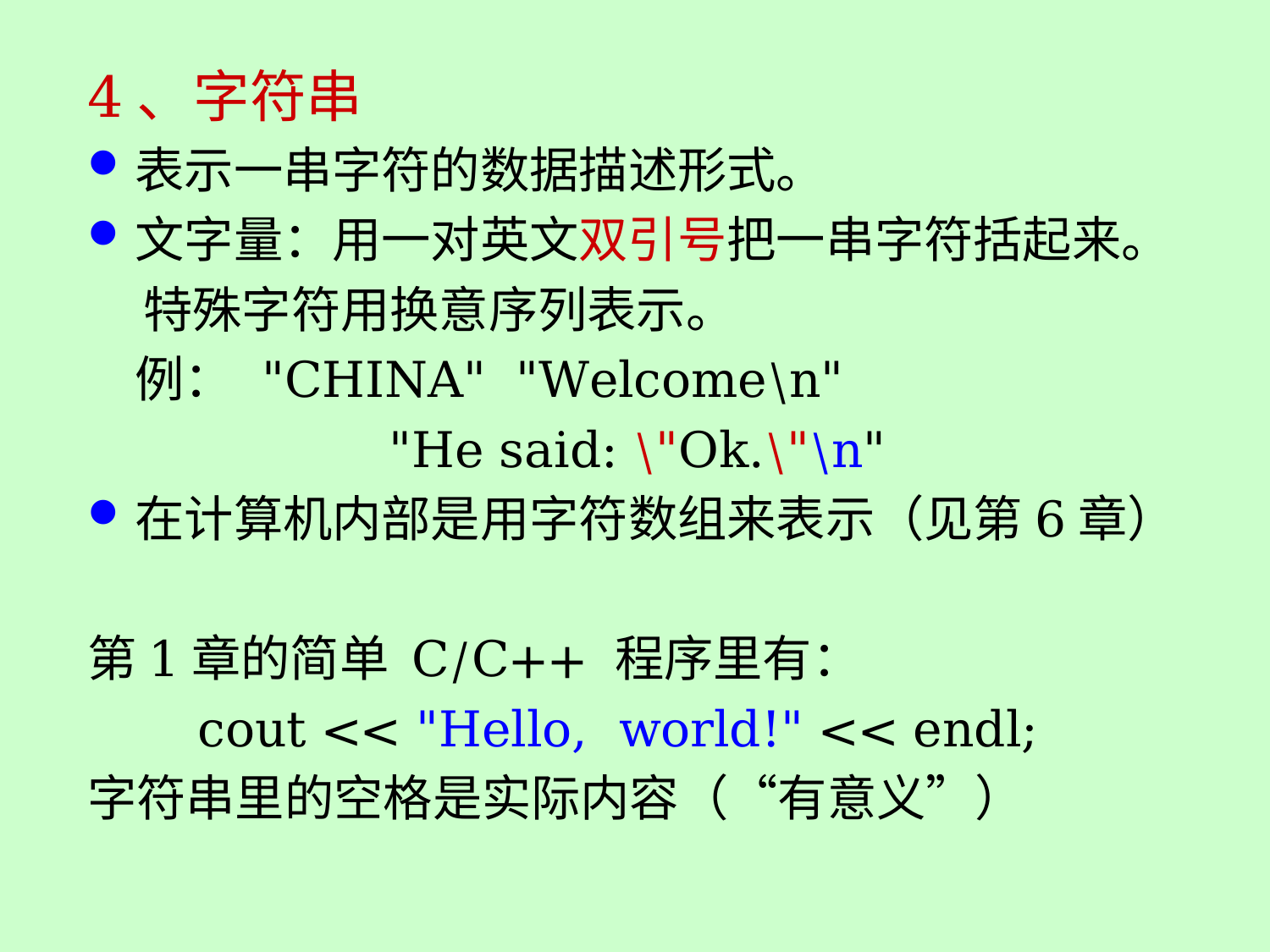

4、字符串
表示一串字符的数据描述形式。
文字量：用一对英文双引号把一串字符括起来。
    特殊字符用换意序列表示。
	例：	"CHINA" 	"Welcome\n"
			"He said: \"Ok.\"\n"
在计算机内部是用字符数组来表示（见第6章）

第1章的简单 C/C++ 程序里有：
　　cout << "Hello,  world!" << endl;
字符串里的空格是实际内容（“有意义”）
21